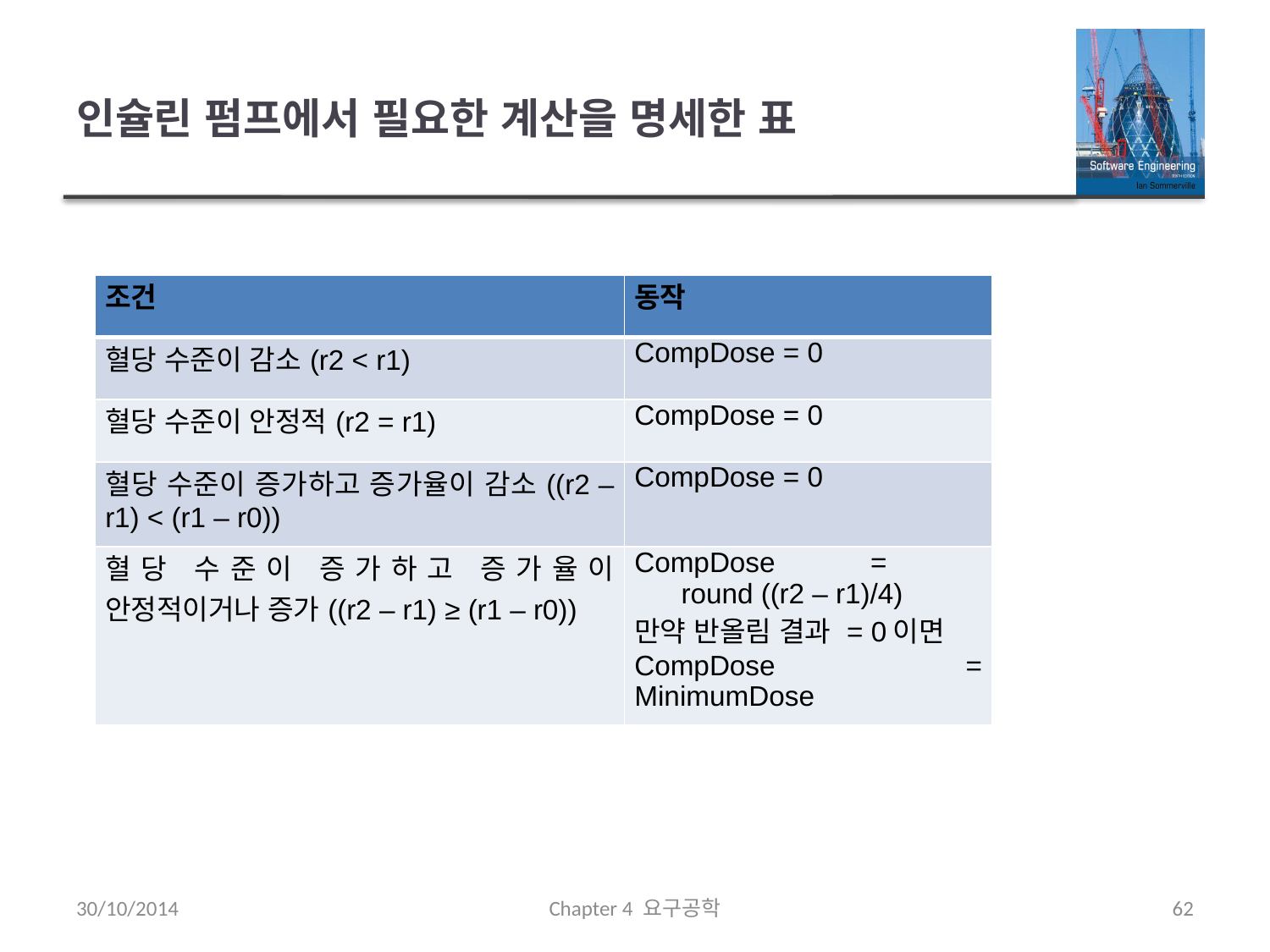

# 인슐린 펌프에서 필요한 계산을 명세한 표
| 조건 | 동작 |
| --- | --- |
| 혈당 수준이 감소(r2 < r1) | CompDose = 0 |
| 혈당 수준이 안정적(r2 = r1) | CompDose = 0 |
| 혈당 수준이 증가하고 증가율이 감소((r2 – r1) < (r1 – r0)) | CompDose = 0 |
| 혈당 수준이 증가하고 증가율이 안정적이거나 증가((r2 – r1) ≥ (r1 – r0)) | CompDose = round ((r2 – r1)/4) 만약 반올림 결과 = 0이면 CompDose = MinimumDose |
30/10/2014
Chapter 4 요구공학
62